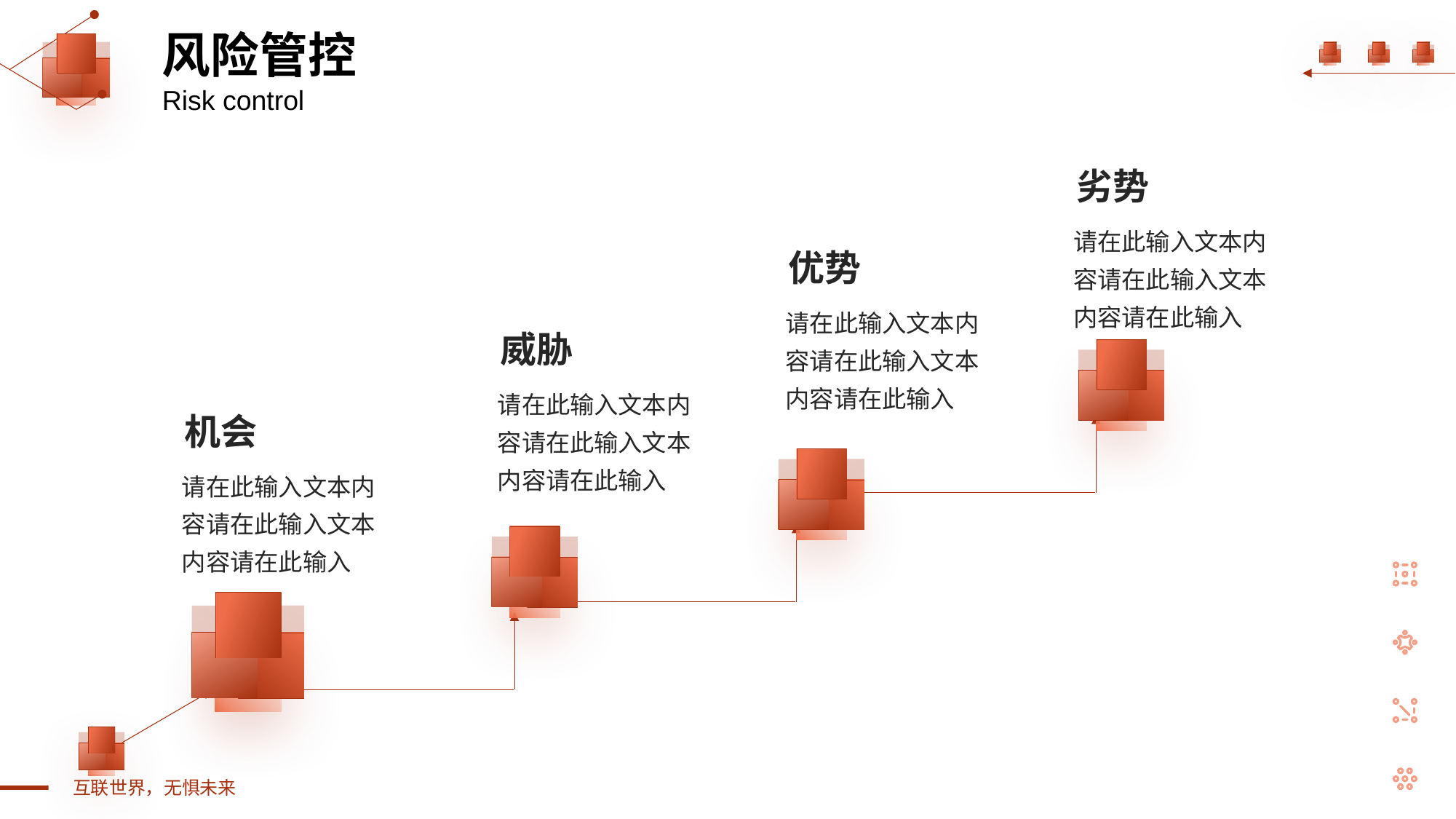

风险管控
Risk control
劣势
请在此输入文本内容请在此输入文本内容请在此输入
优势
请在此输入文本内容请在此输入文本内容请在此输入
威胁
请在此输入文本内容请在此输入文本内容请在此输入

机会
请在此输入文本内容请在此输入文本内容请在此输入